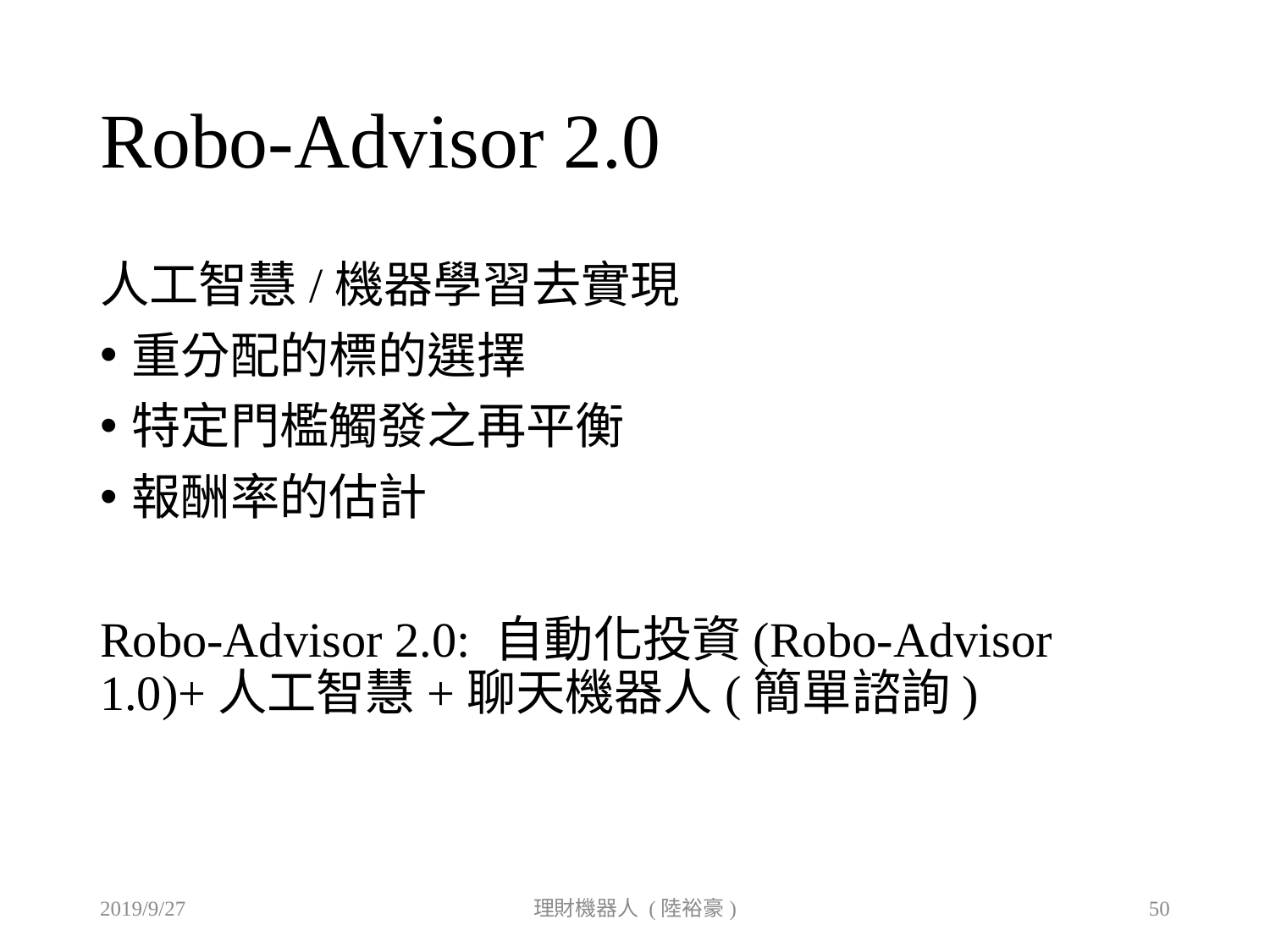

# Robo-Advisor 2.0
人工智慧/機器學習去實現
重分配的標的選擇
特定門檻觸發之再平衡
報酬率的估計

Robo-Advisor 2.0: 自動化投資(Robo-Advisor 1.0)+人工智慧+聊天機器人(簡單諮詢)

2019/9/27
理財機器人 (陸裕豪)
50